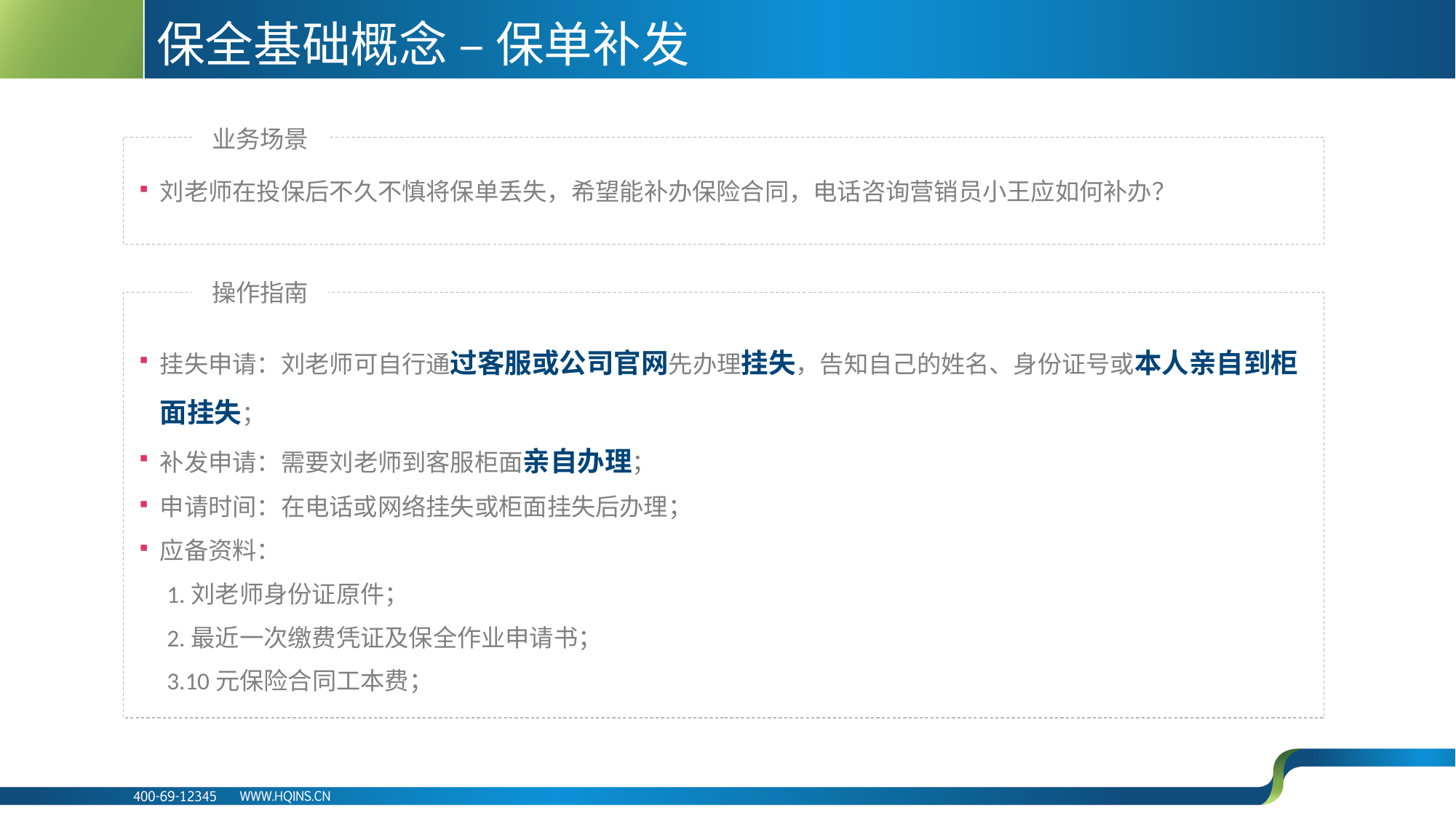

# 保全基础概念 – 保单补发
业务场景

刘老师在投保后不久不慎将保单丢失，希望能补办保险合同，电话咨询营销员小王应如何补办？
操作指南

挂失申请：刘老师可自行通过客服或公司官网先办理挂失，告知自己的姓名、身份证号或本人亲自到柜面挂失；
补发申请：需要刘老师到客服柜面亲自办理；
申请时间：在电话或网络挂失或柜面挂失后办理；
应备资料：
     1.刘老师身份证原件；
     2.最近一次缴费凭证及保全作业申请书；
     3.10元保险合同工本费；